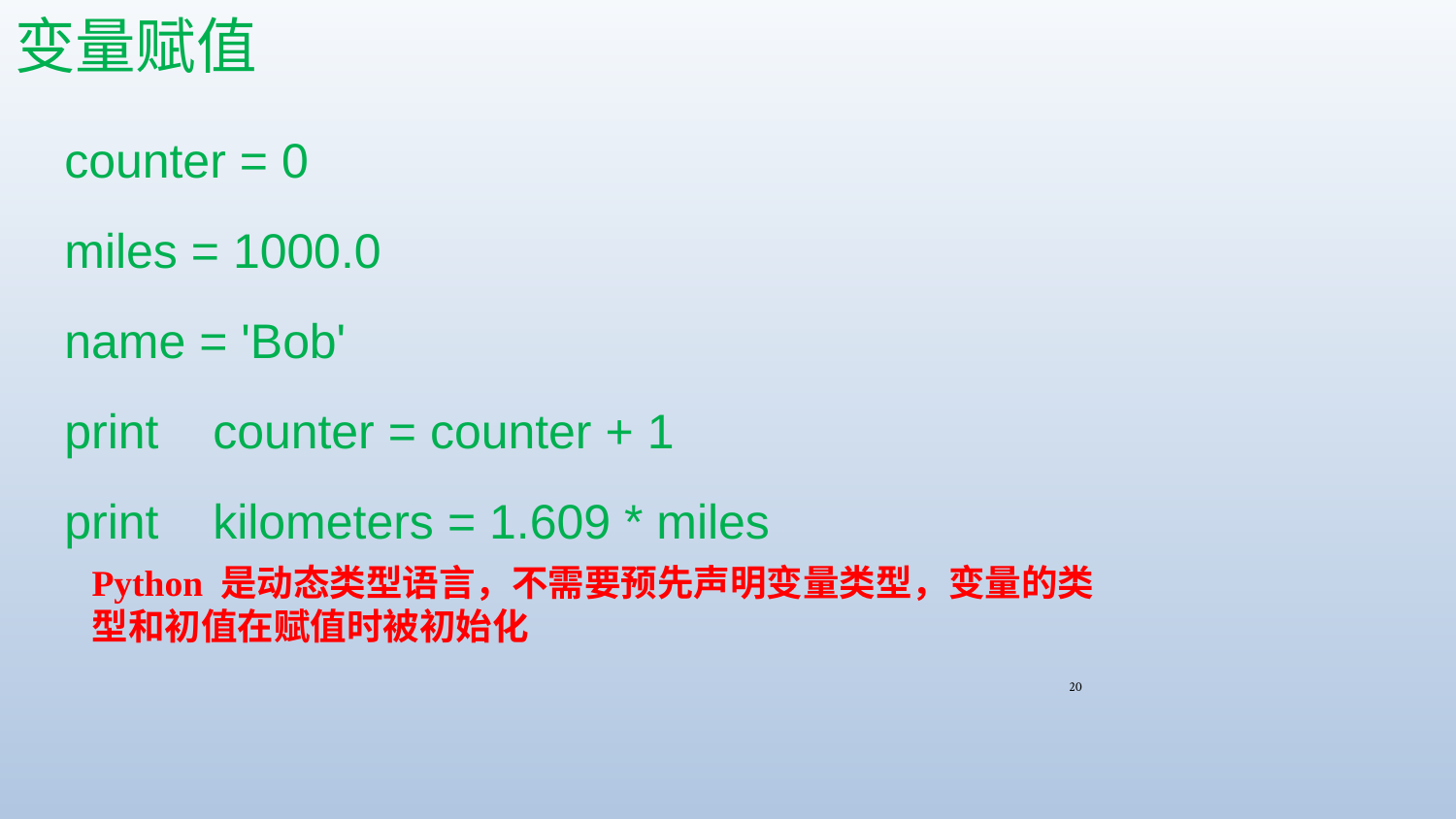

# 变量赋值
counter = 0
miles = 1000.0
name = 'Bob'
print    counter = counter + 1
print    kilometers = 1.609 * miles
Python 是动态类型语言，不需要预先声明变量类型，变量的类型和初值在赋值时被初始化
20